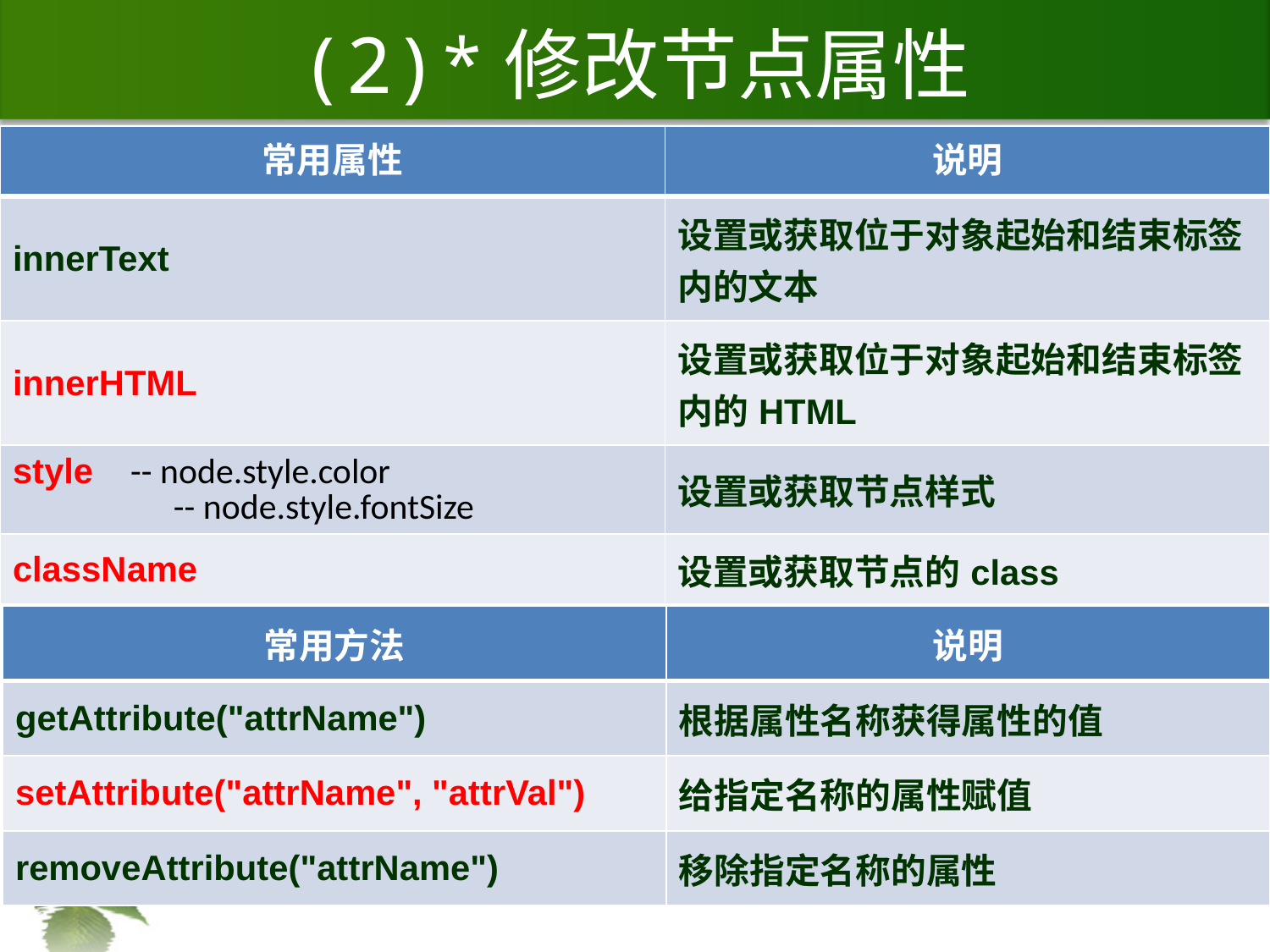

# (2)*修改节点属性
| 常用属性 | 说明 |
| --- | --- |
| innerText | 设置或获取位于对象起始和结束标签内的文本 |
| innerHTML | 设置或获取位于对象起始和结束标签内的HTML |
| style -- node.style.color -- node.style.fontSize | 设置或获取节点样式 |
| className | 设置或获取节点的class |
| 常用方法 | 说明 |
| --- | --- |
| getAttribute("attrName") | 根据属性名称获得属性的值 |
| setAttribute("attrName", "attrVal") | 给指定名称的属性赋值 |
| removeAttribute("attrName") | 移除指定名称的属性 |